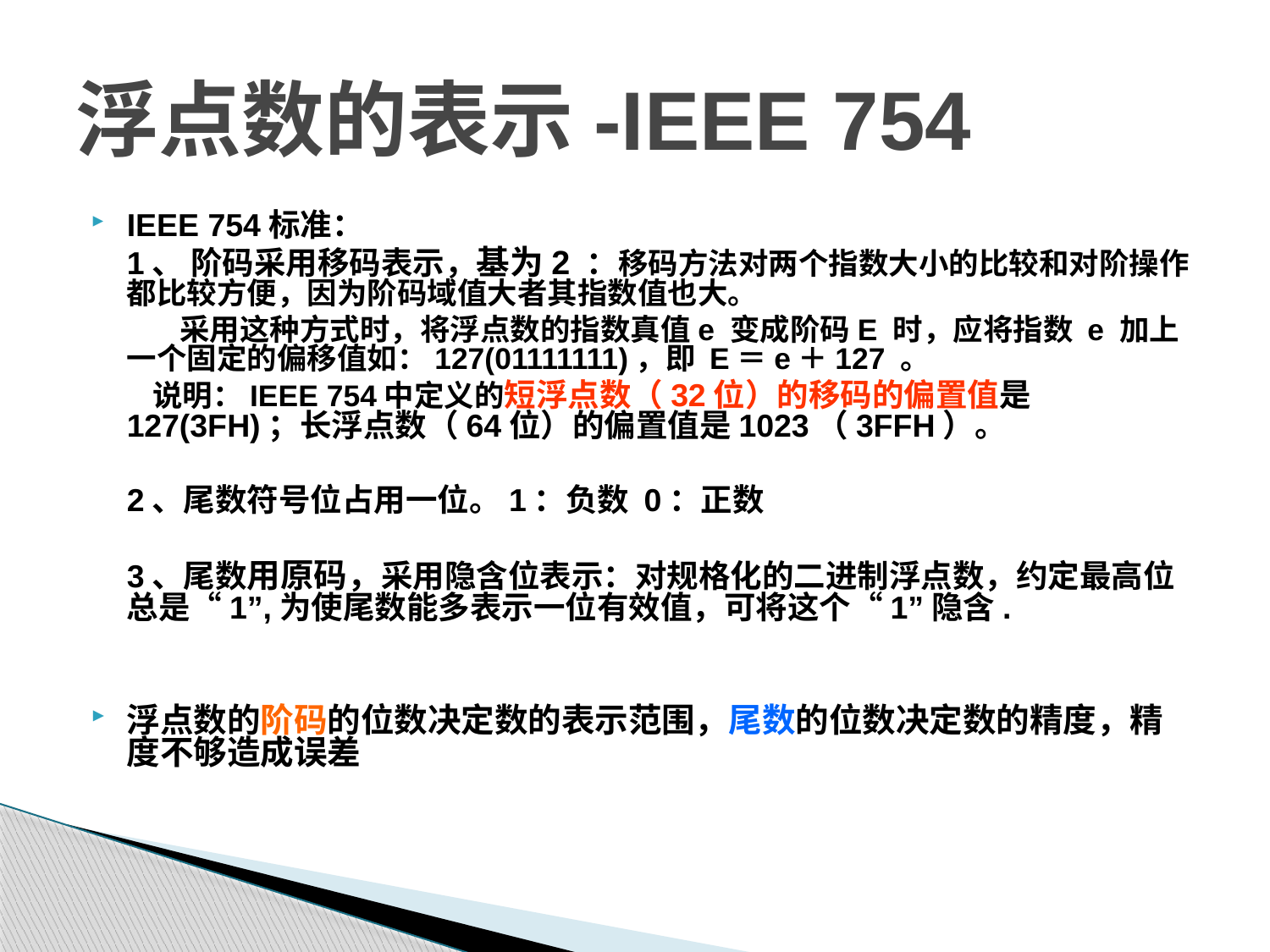

# 浮点数的表示-IEEE 754
IEEE 754标准：
    1、 阶码采用移码表示，基为2 ：移码方法对两个指数大小的比较和对阶操作都比较方便，因为阶码域值大者其指数值也大。
            采用这种方式时，将浮点数的指数真值e 变成阶码E 时，应将指数 e 加上一个固定的偏移值如：127(01111111)，即 E＝e＋127 。
        说明：IEEE 754中定义的短浮点数（32位）的移码的偏置值是127(3FH)；长浮点数（64位）的偏置值是1023（3FFH）。

    2、尾数符号位占用一位。1：负数 0：正数

    3、尾数用原码，采用隐含位表示：对规格化的二进制浮点数，约定最高位总是“1”,为使尾数能多表示一位有效值，可将这个“1”隐含.

浮点数的阶码的位数决定数的表示范围，尾数的位数决定数的精度，精度不够造成误差